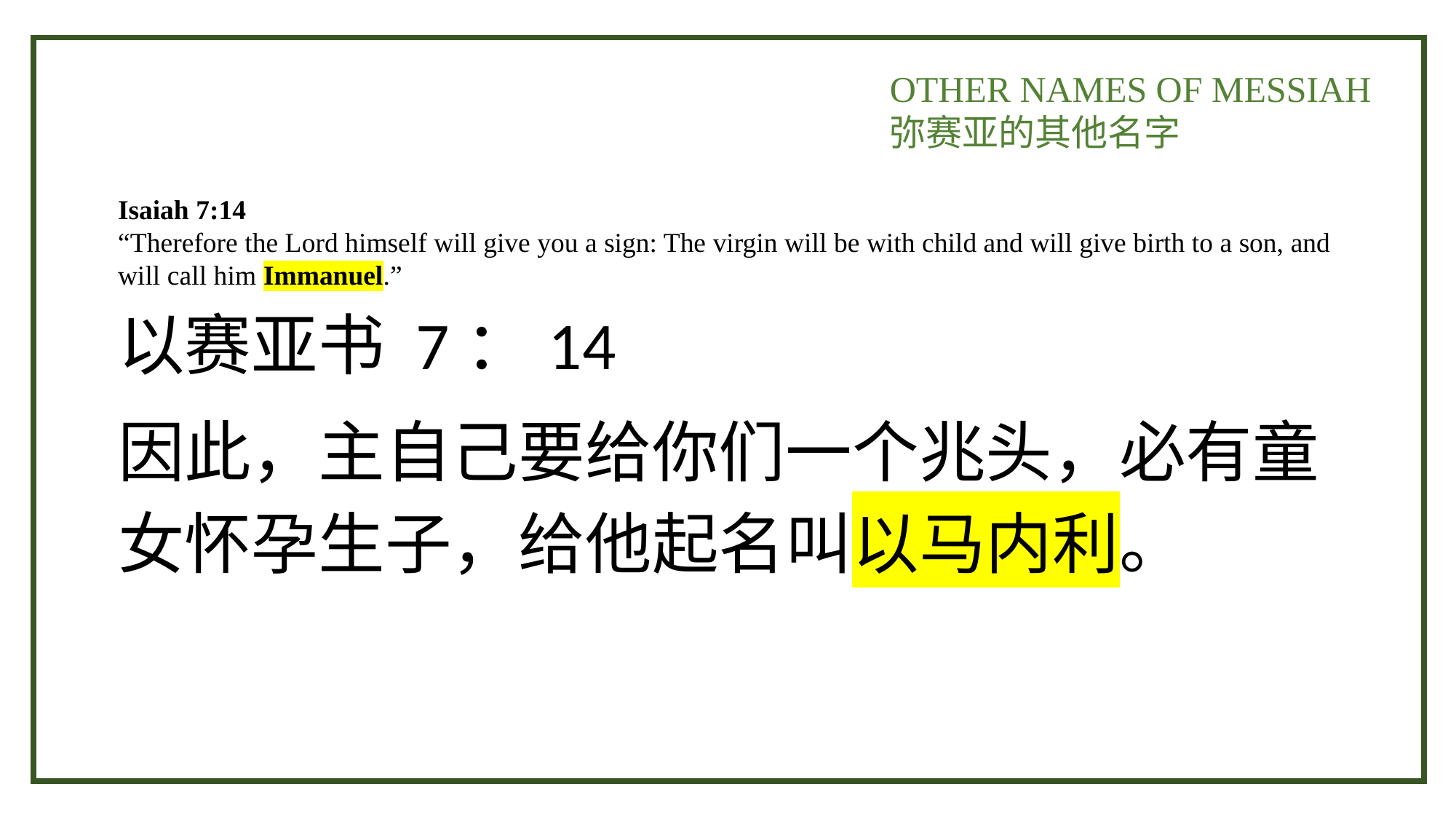

OTHER NAMES OF MESSIAH
弥赛亚的其他名字
Isaiah 7:14
“Therefore the Lord himself will give you a sign: The virgin will be with child and will give birth to a son, and will call him Immanuel.”
以赛亚书 7：14
因此，主自己要给你们一个兆头，必有童女怀孕生子，给他起名叫以马内利。